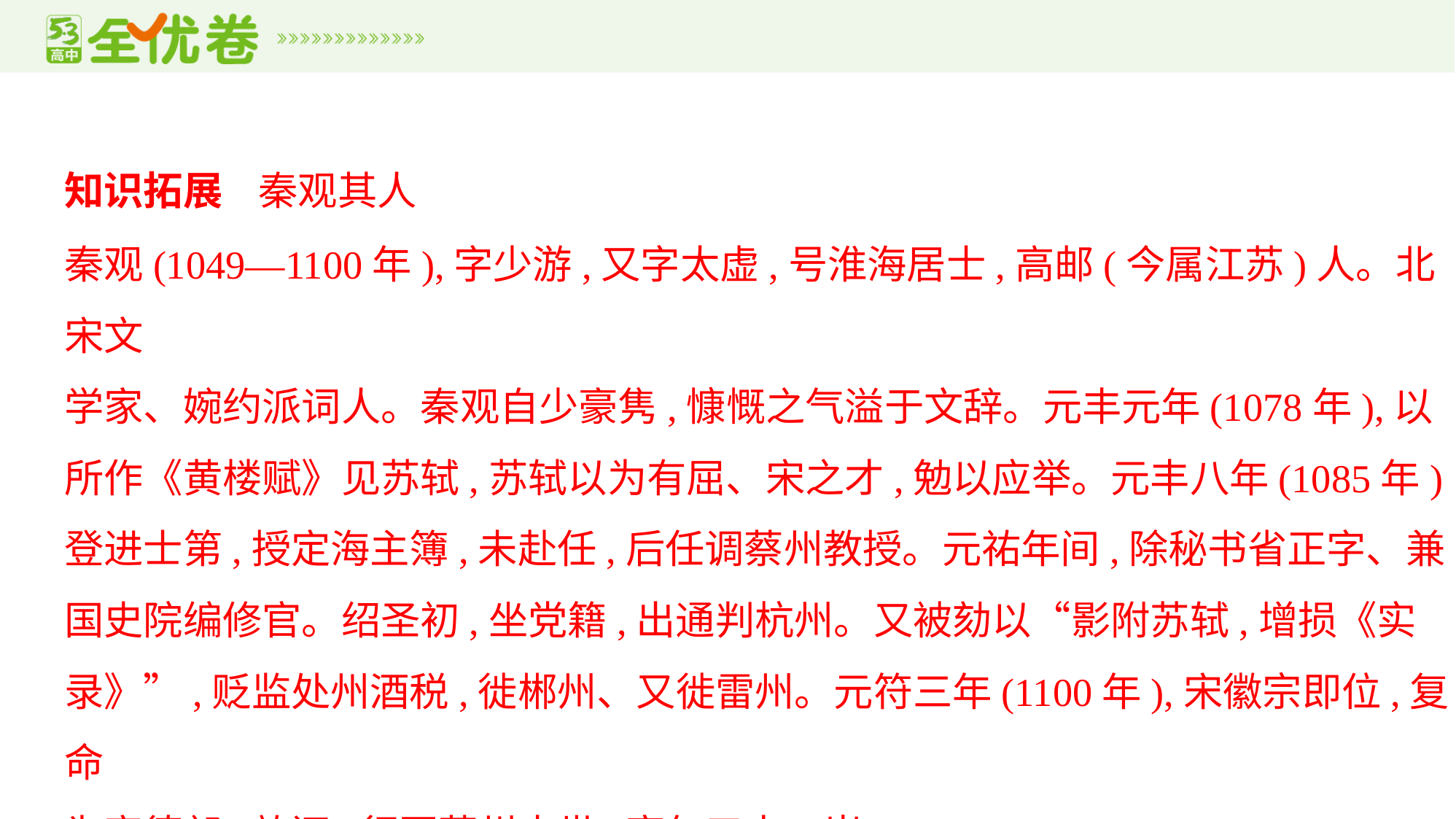

知识拓展    秦观其人
秦观(1049—1100年),字少游,又字太虚,号淮海居士,高邮(今属江苏)人。北宋文
学家、婉约派词人。秦观自少豪隽,慷慨之气溢于文辞。元丰元年(1078年),以
所作《黄楼赋》见苏轼,苏轼以为有屈、宋之才,勉以应举。元丰八年(1085年)
登进士第,授定海主簿,未赴任,后任调蔡州教授。元祐年间,除秘书省正字、兼
国史院编修官。绍圣初,坐党籍,出通判杭州。又被劾以“影附苏轼,增损《实
录》”,贬监处州酒税,徙郴州、又徙雷州。元符三年(1100年),宋徽宗即位,复命
为宣德郎,放还,行至藤州去世,享年五十二岁。